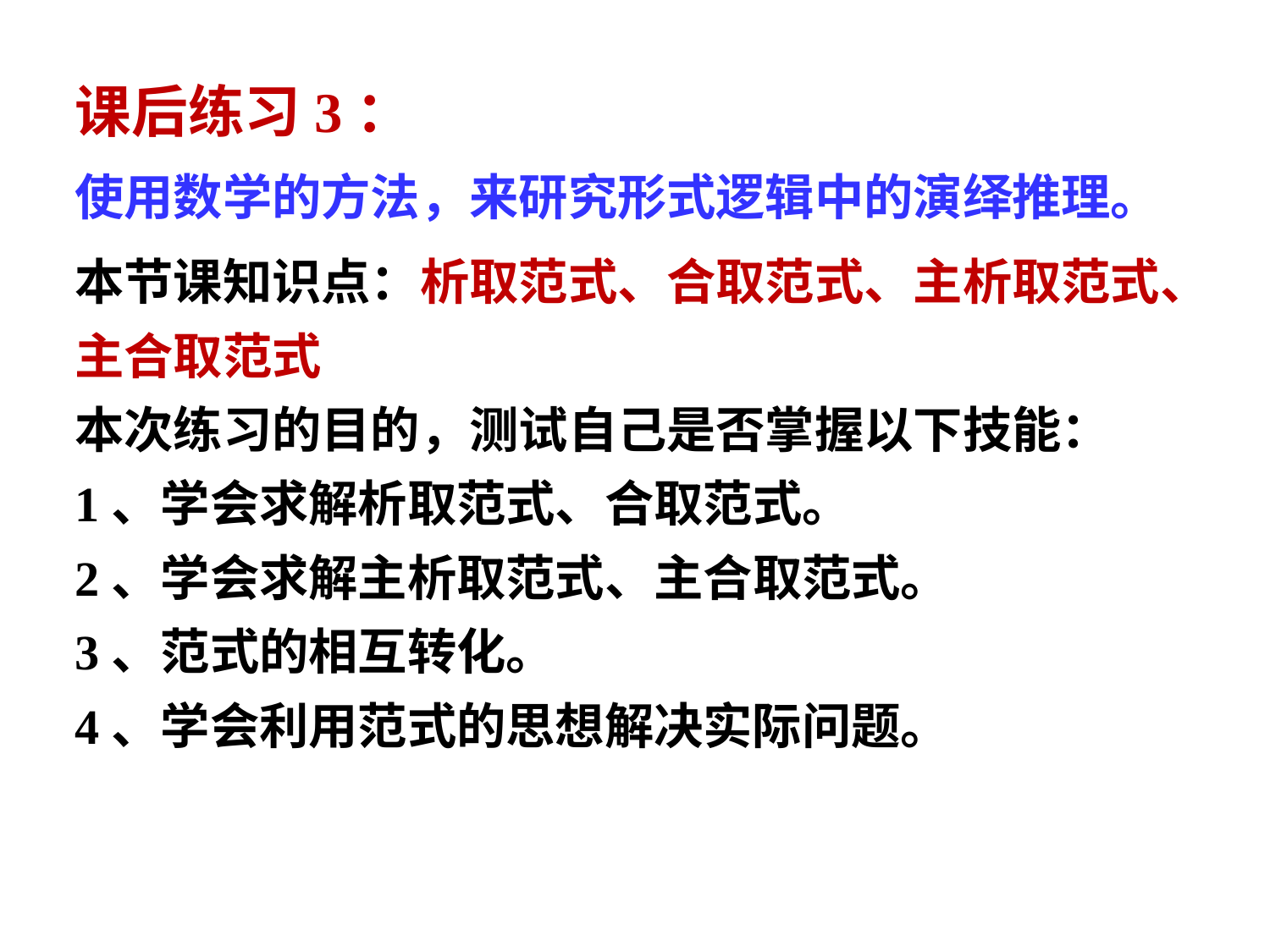

课后练习3：
使用数学的方法，来研究形式逻辑中的演绎推理。
本节课知识点：析取范式、合取范式、主析取范式、主合取范式
本次练习的目的，测试自己是否掌握以下技能：
1、学会求解析取范式、合取范式。
2、学会求解主析取范式、主合取范式。
3、范式的相互转化。
4、学会利用范式的思想解决实际问题。